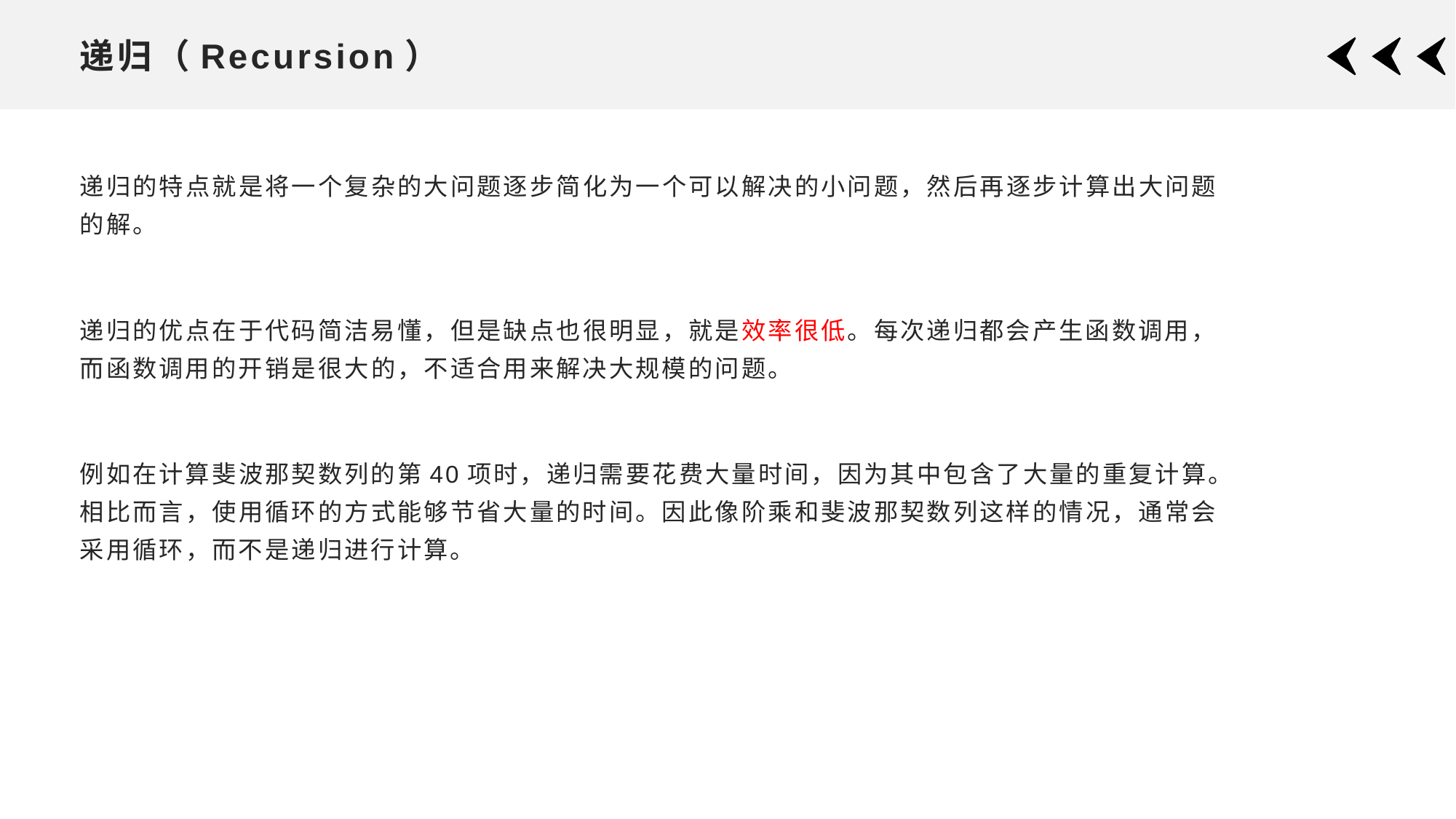

# 递归（Recursion）
递归的特点就是将一个复杂的大问题逐步简化为一个可以解决的小问题，然后再逐步计算出大问题的解。

递归的优点在于代码简洁易懂，但是缺点也很明显，就是效率很低。每次递归都会产生函数调用，而函数调用的开销是很大的，不适合用来解决大规模的问题。

例如在计算斐波那契数列的第40项时，递归需要花费大量时间，因为其中包含了大量的重复计算。相比而言，使用循环的方式能够节省大量的时间。因此像阶乘和斐波那契数列这样的情况，通常会采用循环，而不是递归进行计算。